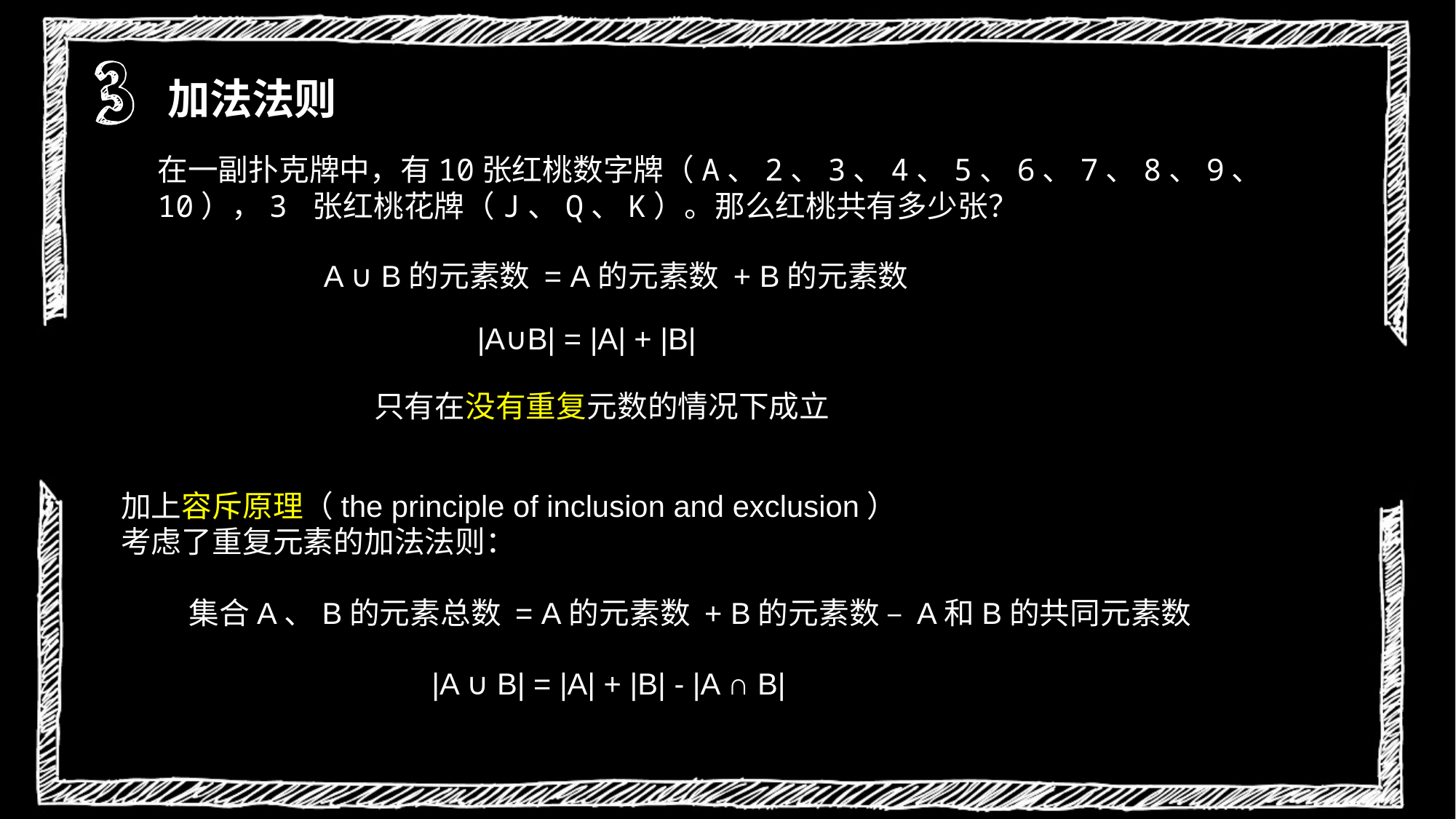

加法法则
在一副扑克牌中，有10张红桃数字牌（A、2、3、4、5、6、7、8、9、10），3 张红桃花牌（J、Q、K）。那么红桃共有多少张？
A ∪ B的元素数 = A的元素数 + B的元素数
|A∪B| = |A| + |B|
只有在没有重复元数的情况下成立
加上容斥原理（the principle of inclusion and exclusion）
考虑了重复元素的加法法则：
集合A、B的元素总数 = A的元素数 + B的元素数 – A和B的共同元素数
|A ∪ B| = |A| + |B| - |A ∩ B|